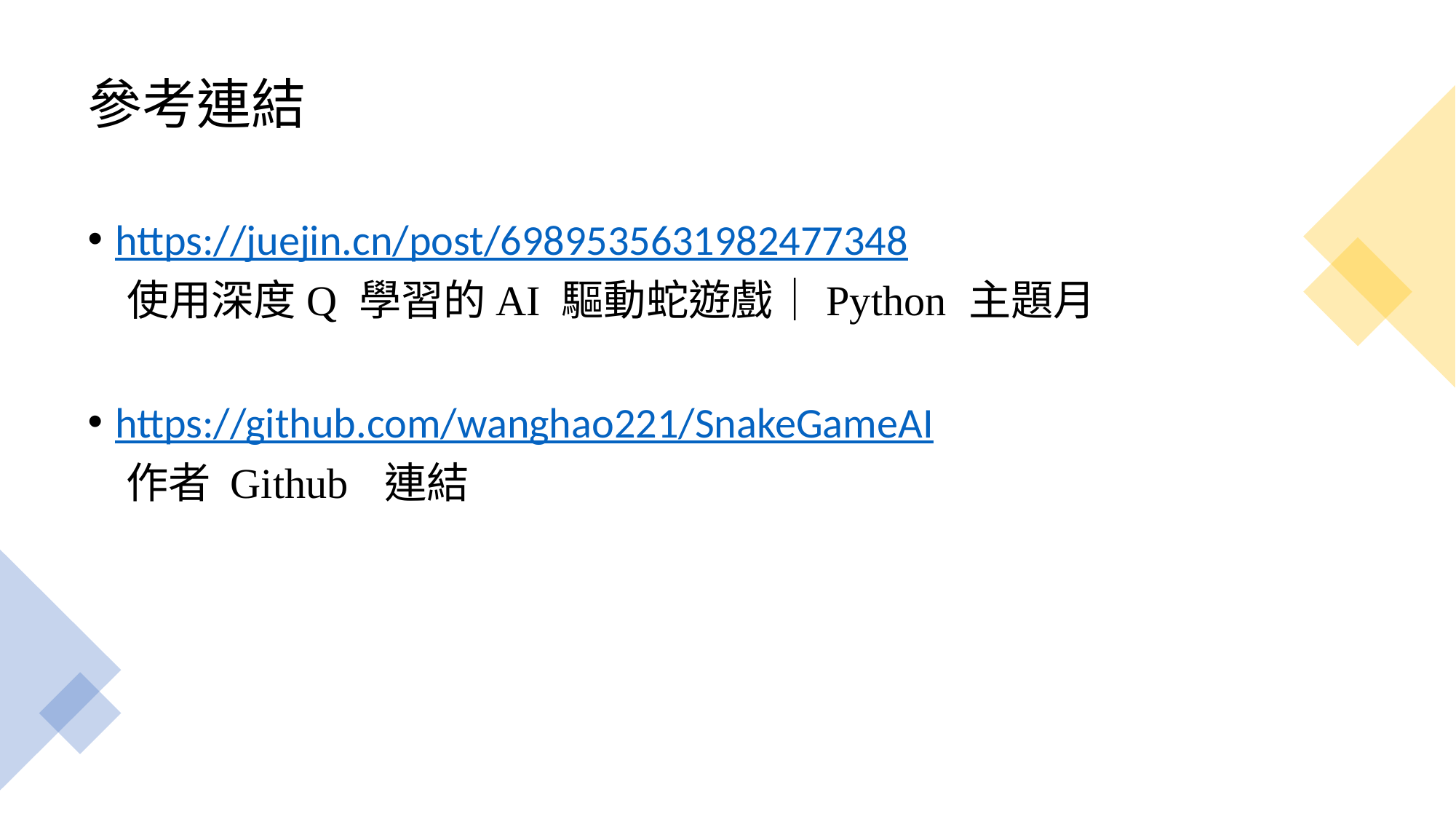

# 參考連結

https://juejin.cn/post/6989535631982477348
   使用深度Q 學習的AI 驅動蛇遊戲｜Python 主題月

https://github.com/wanghao221/SnakeGameAI
   作者 Github 連結